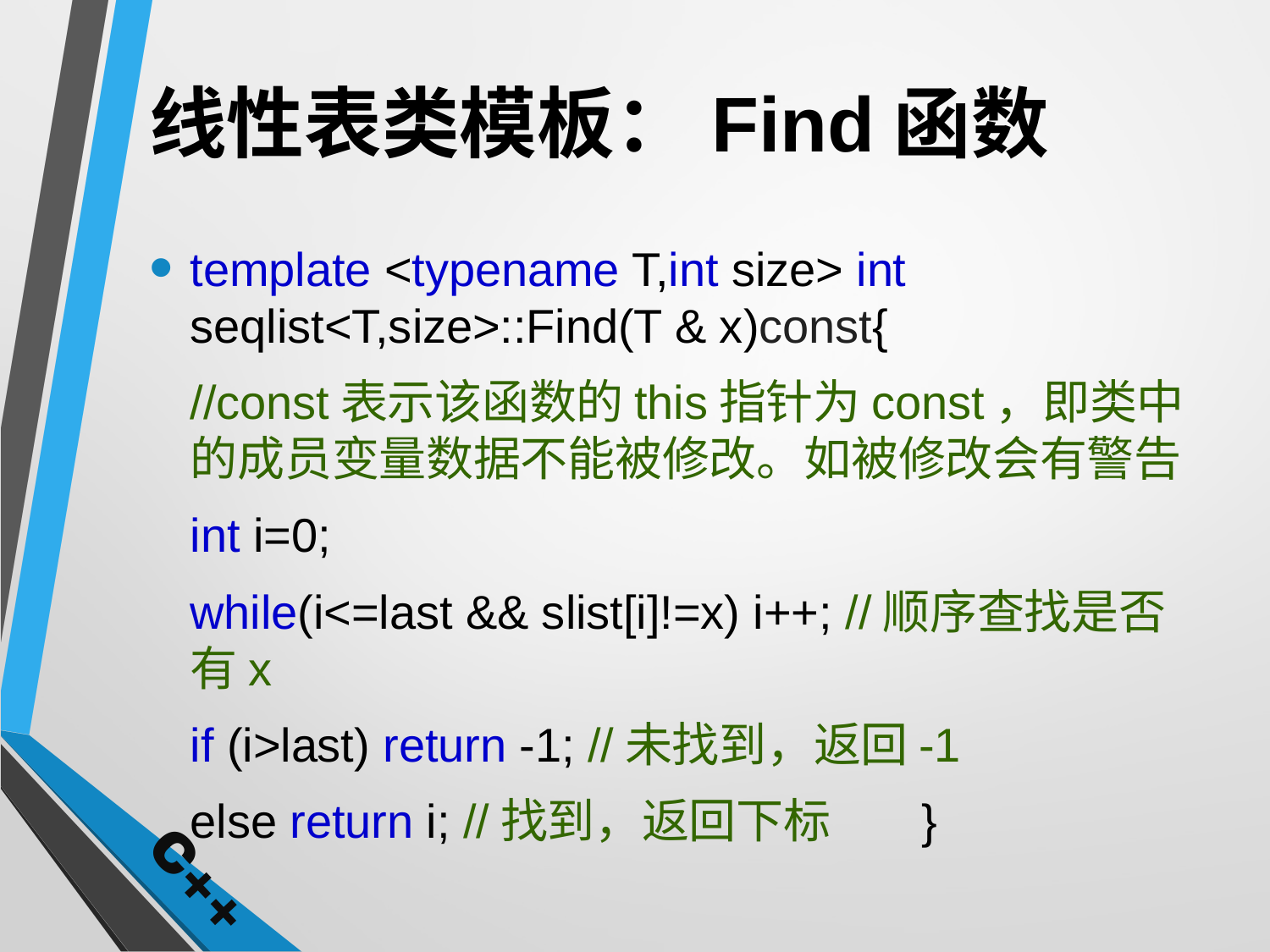

# 线性表类模板：Find函数
template <typename T,int size> int seqlist<T,size>::Find(T & x)const{
	//const表示该函数的this指针为const，即类中的成员变量数据不能被修改。如被修改会有警告
	int i=0;
	while(i<=last && slist[i]!=x) i++; //顺序查找是否有x
	if (i>last) return -1; //未找到，返回-1
	else return i; //找到，返回下标	}